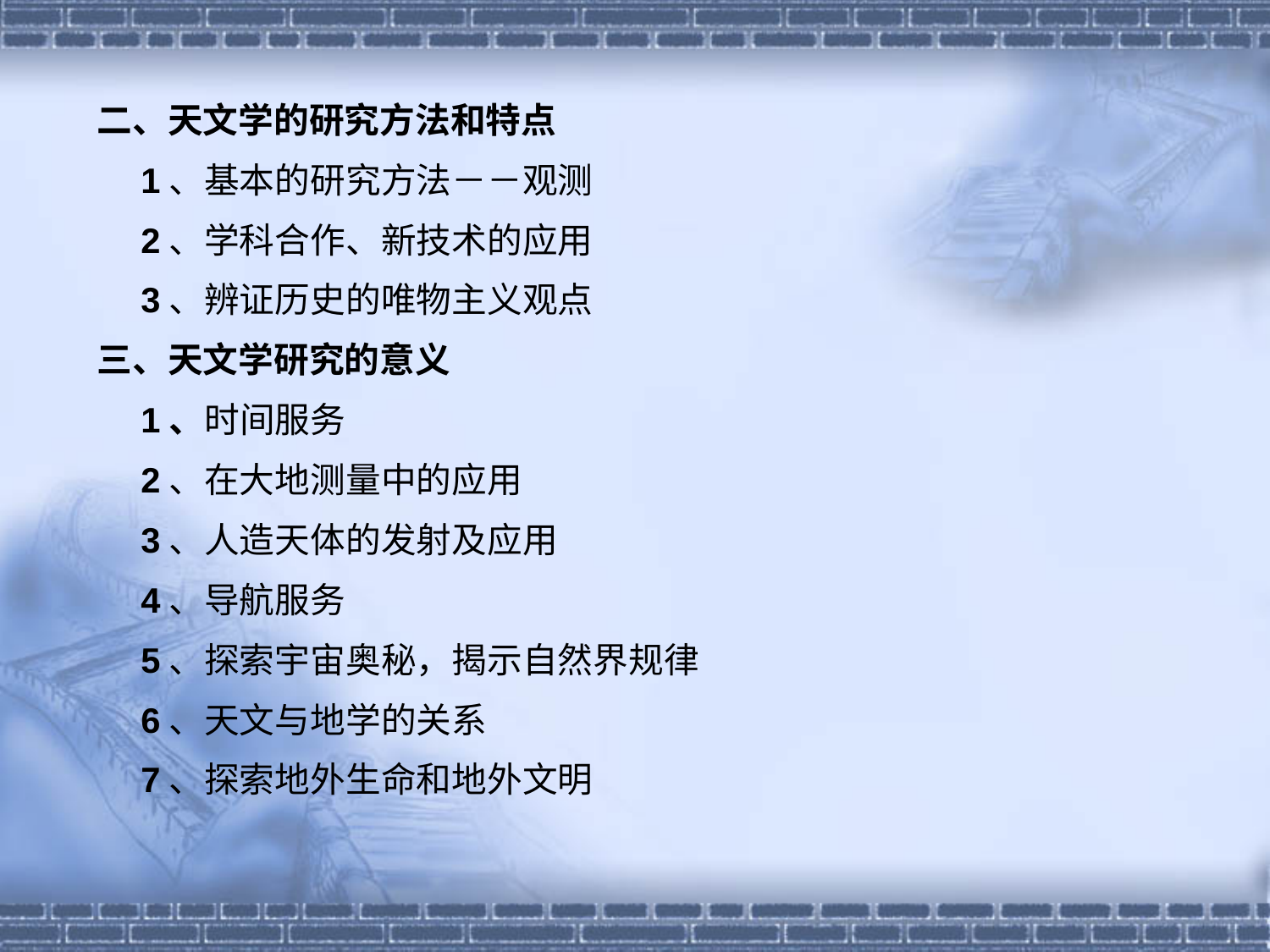

二、天文学的研究方法和特点
　1、基本的研究方法－－观测
　2、学科合作、新技术的应用
　3、辨证历史的唯物主义观点
三、天文学研究的意义
　1、时间服务
　2、在大地测量中的应用
　3、人造天体的发射及应用
　4、导航服务
　5、探索宇宙奥秘，揭示自然界规律
　6、天文与地学的关系
　7、探索地外生命和地外文明